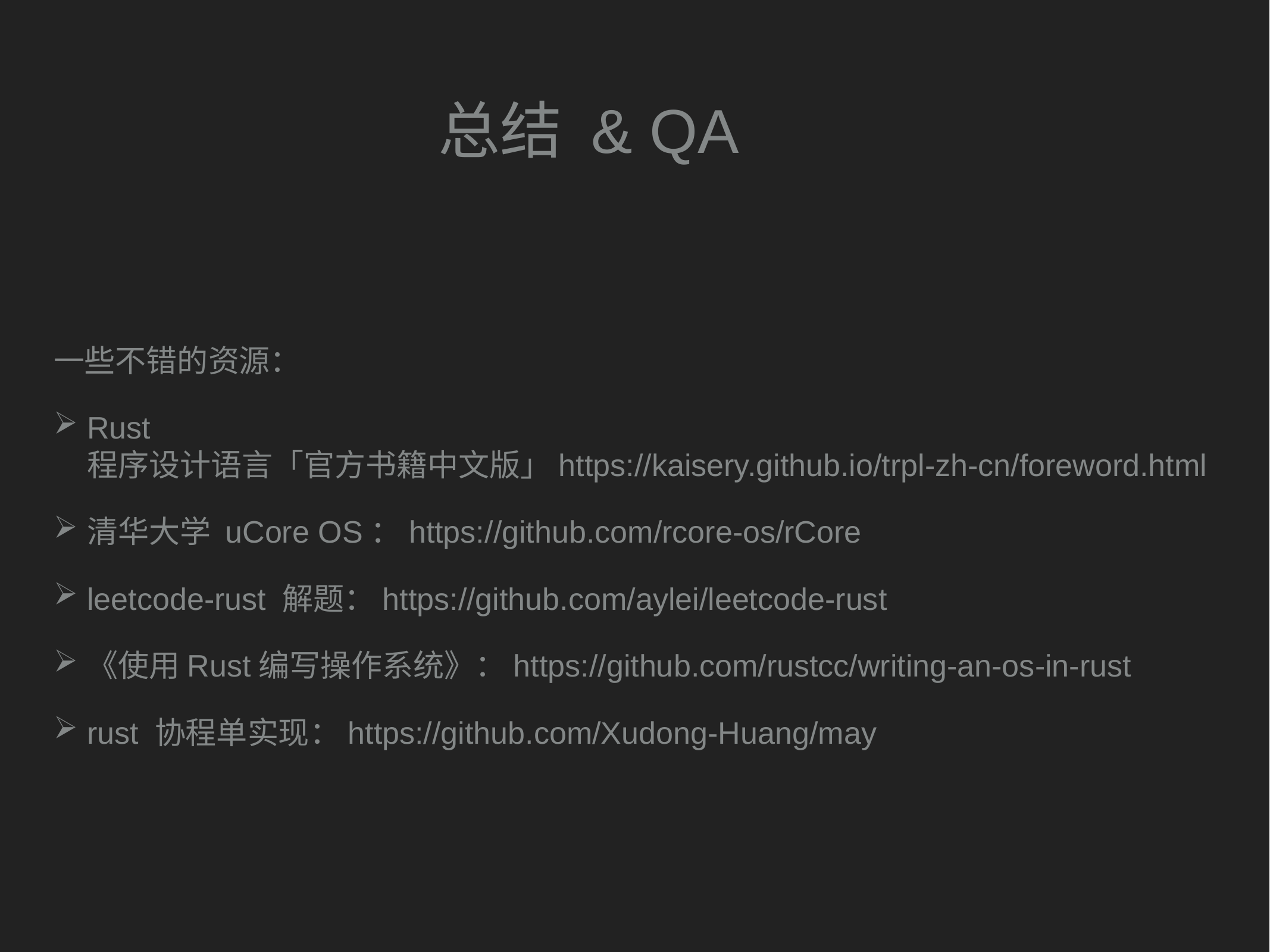

总结 & QA
一些不错的资源：
Rust 程序设计语言「官方书籍中文版」https://kaisery.github.io/trpl-zh-cn/foreword.html
清华大学 uCore OS：https://github.com/rcore-os/rCore
leetcode-rust 解题：https://github.com/aylei/leetcode-rust
《使用Rust编写操作系统》：https://github.com/rustcc/writing-an-os-in-rust
rust 协程单实现：https://github.com/Xudong-Huang/may